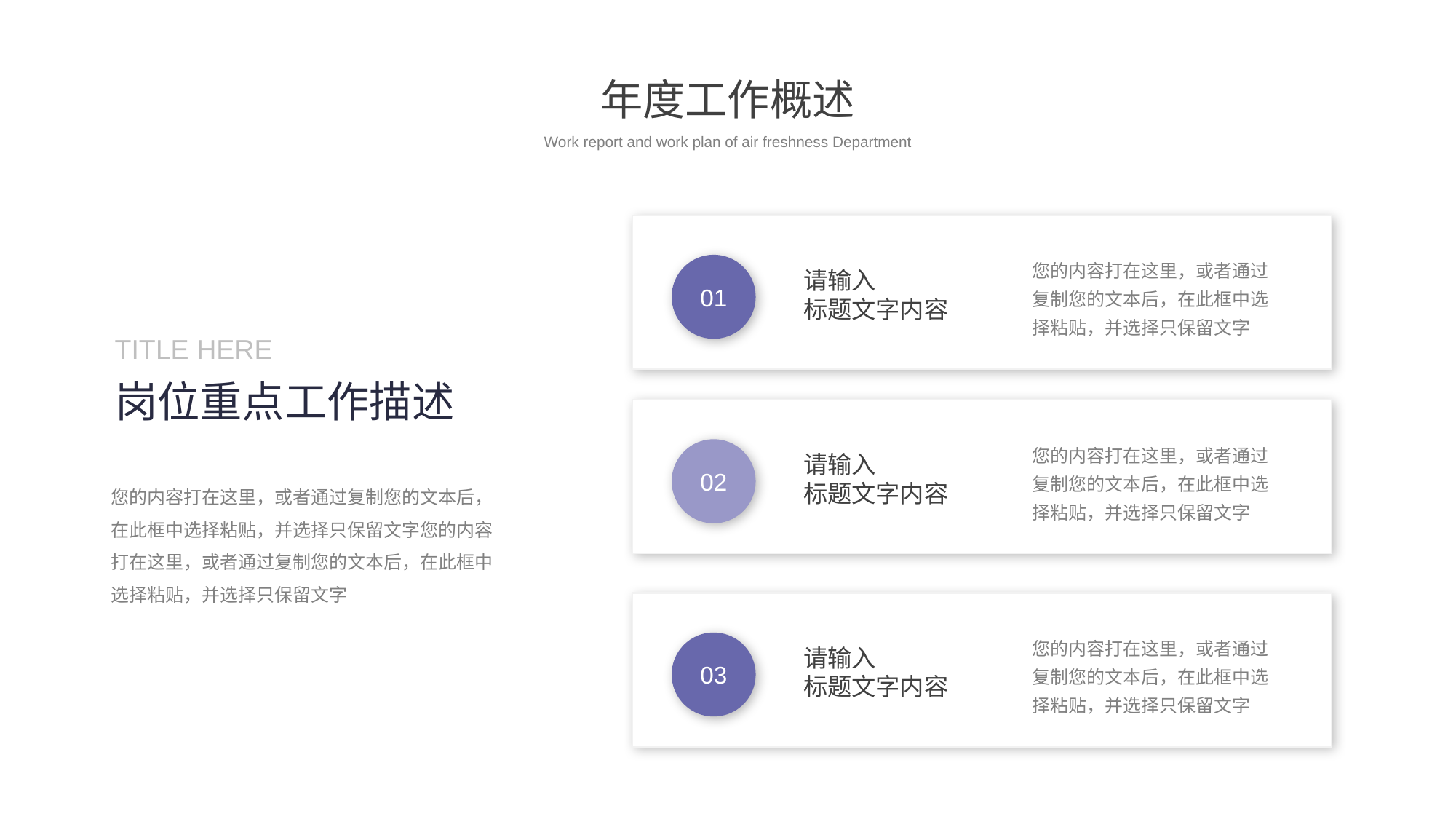

年度工作概述
Work report and work plan of air freshness Department

您的内容打在这里，或者通过复制您的文本后，在此框中选择粘贴，并选择只保留文字
01
请输入
标题文字内容
TITLE HERE
岗位重点工作描述

您的内容打在这里，或者通过复制您的文本后，在此框中选择粘贴，并选择只保留文字
02
请输入
标题文字内容
您的内容打在这里，或者通过复制您的文本后，在此框中选择粘贴，并选择只保留文字您的内容打在这里，或者通过复制您的文本后，在此框中选择粘贴，并选择只保留文字

您的内容打在这里，或者通过复制您的文本后，在此框中选择粘贴，并选择只保留文字
03
请输入
标题文字内容